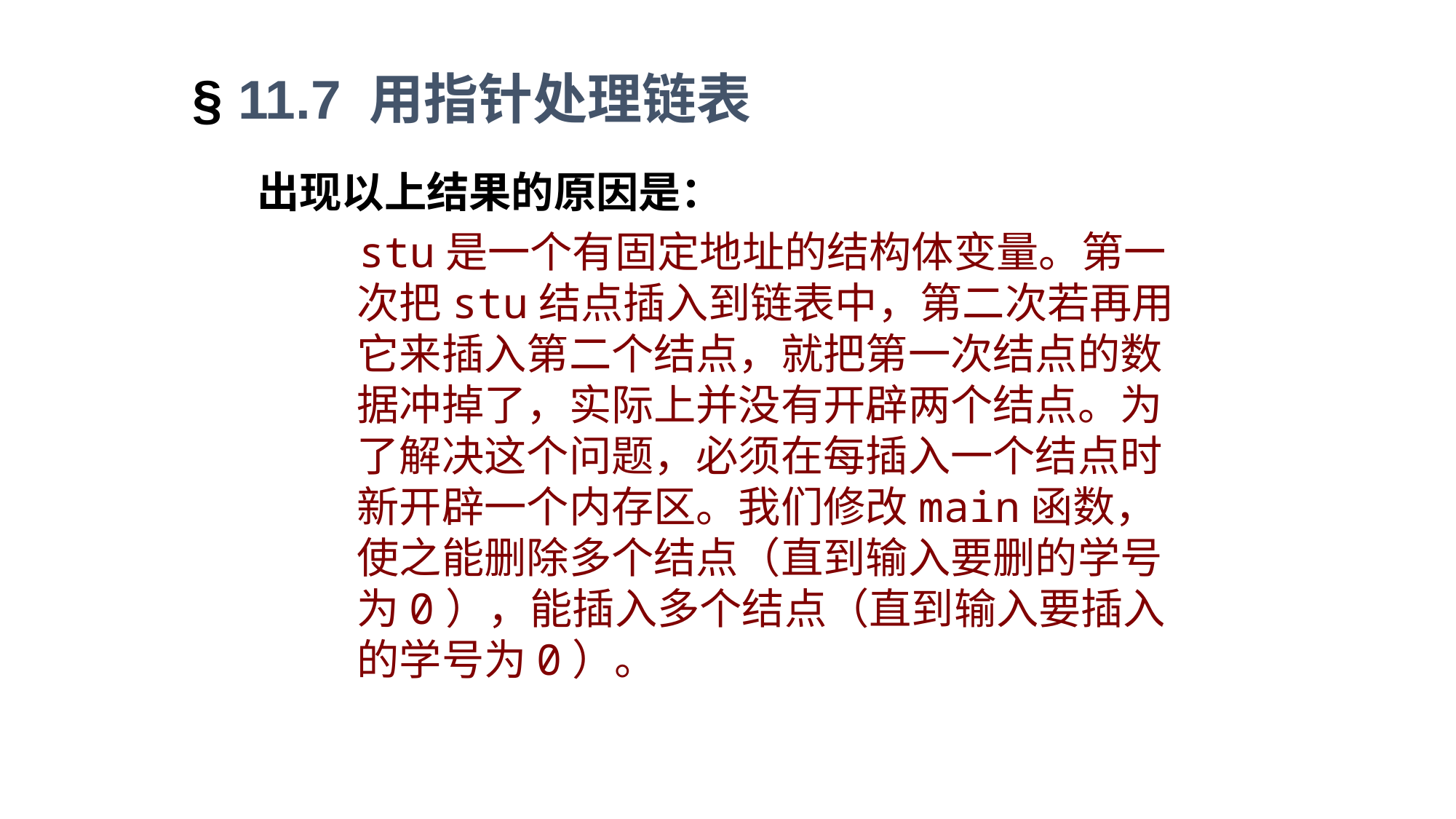

§ 11.7 用指针处理链表
出现以上结果的原因是：
    stu是一个有固定地址的结构体变量。第一次把stu结点插入到链表中，第二次若再用它来插入第二个结点，就把第一次结点的数据冲掉了，实际上并没有开辟两个结点。为了解决这个问题，必须在每插入一个结点时新开辟一个内存区。我们修改main函数，使之能删除多个结点（直到输入要删的学号为0），能插入多个结点（直到输入要插入的学号为0）。